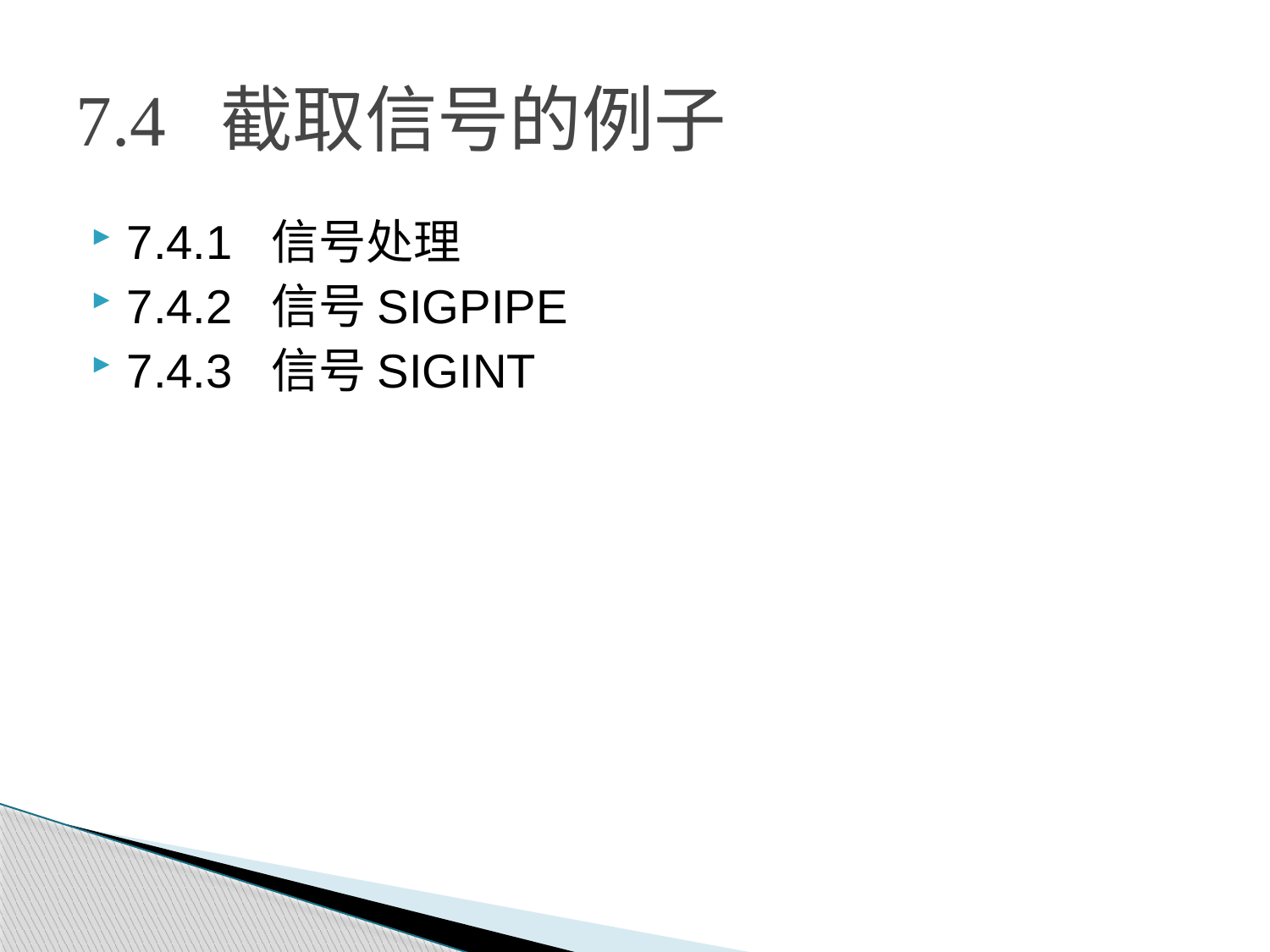

# 7.4  截取信号的例子
7.4.1  信号处理
7.4.2  信号SIGPIPE
7.4.3  信号SIGINT